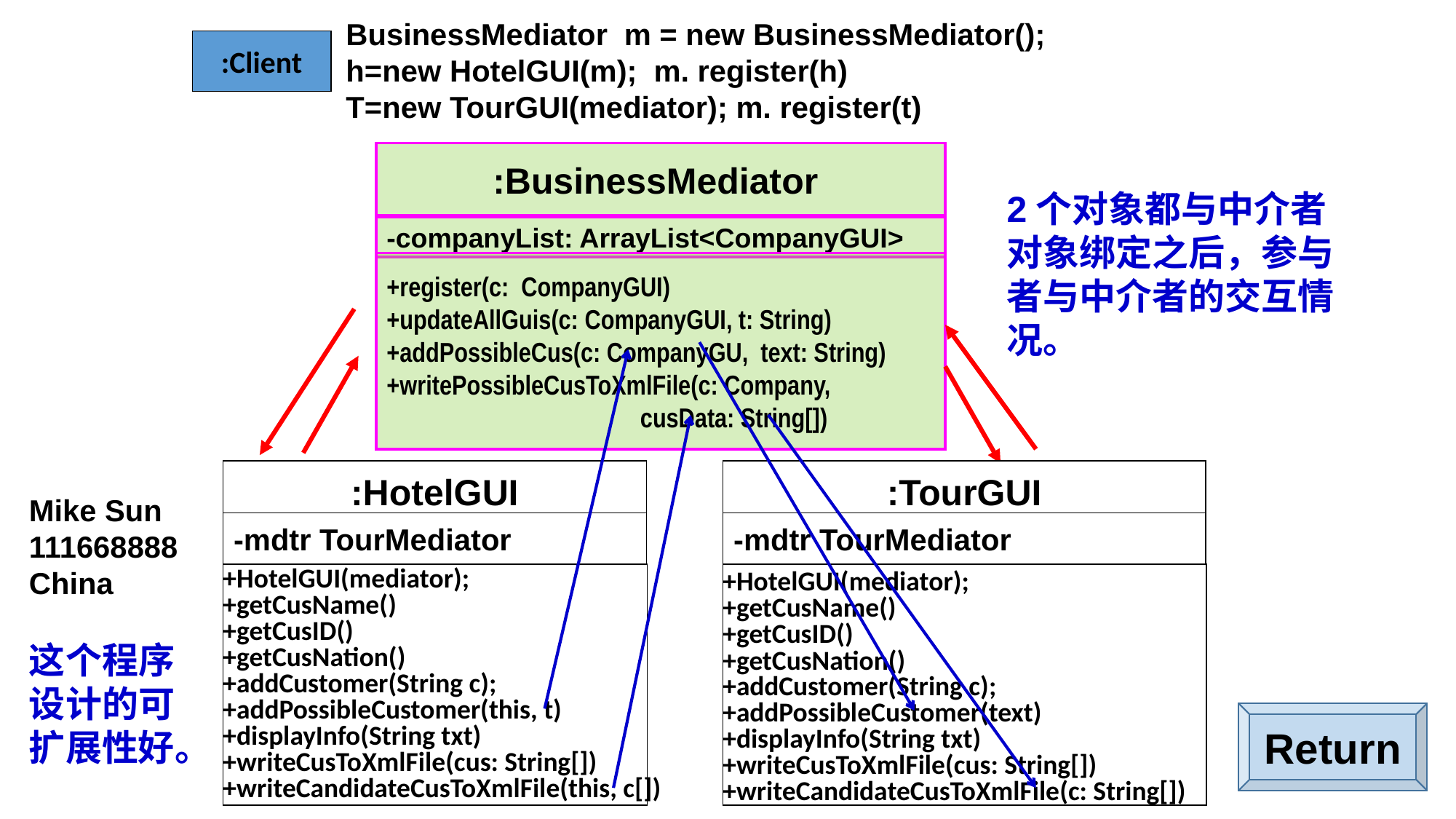

BusinessMediator  m = new BusinessMediator();
h=new HotelGUI(m);  m. register(h)
T=new TourGUI(mediator); m. register(t)

:Client
:BusinessMediator
2个对象都与中介者对象绑定之后，参与者与中介者的交互情况。
-companyList: ArrayList<CompanyGUI>
+register(c:  CompanyGUI)
+updateAllGuis(c: CompanyGUI, t: String)
+addPossibleCus(c: CompanyGU,  text: String)
+writePossibleCusToXmlFile(c: Company,
                                         cusData: String[])

:HotelGUI
:TourGUI
-mdtr TourMediator
+HotelGUI(mediator);
+getCusName()
+getCusID()
+getCusNation()
+addCustomer(String c);
+addPossibleCustomer(text)
+displayInfo(String txt)
+writeCusToXmlFile(cus: String[])
+writeCandidateCusToXmlFile(c: String[])
Mike Sun
111668888
China
-mdtr TourMediator
+HotelGUI(mediator);
+getCusName()
+getCusID()
+getCusNation()
+addCustomer(String c);
+addPossibleCustomer(this, t)
+displayInfo(String txt)
+writeCusToXmlFile(cus: String[])
+writeCandidateCusToXmlFile(this, c[])
这个程序
设计的可
扩展性好。
Return